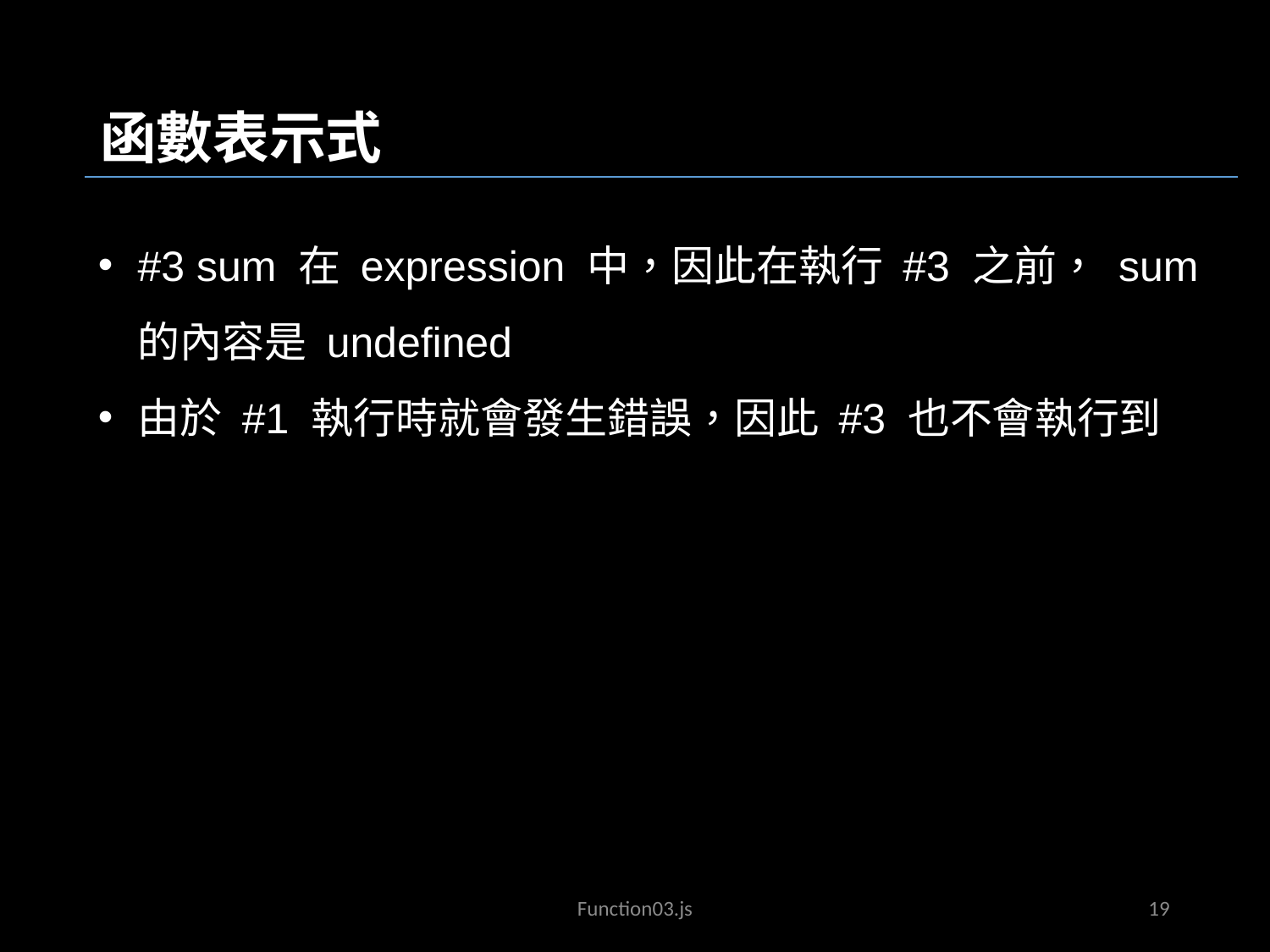

函數表示式
#3 sum 在 expression 中，因此在執行 #3 之前， sum 的內容是 undefined
由於 #1 執行時就會發生錯誤，因此 #3 也不會執行到

JavaScriptObjects02.js
Function03.js
19